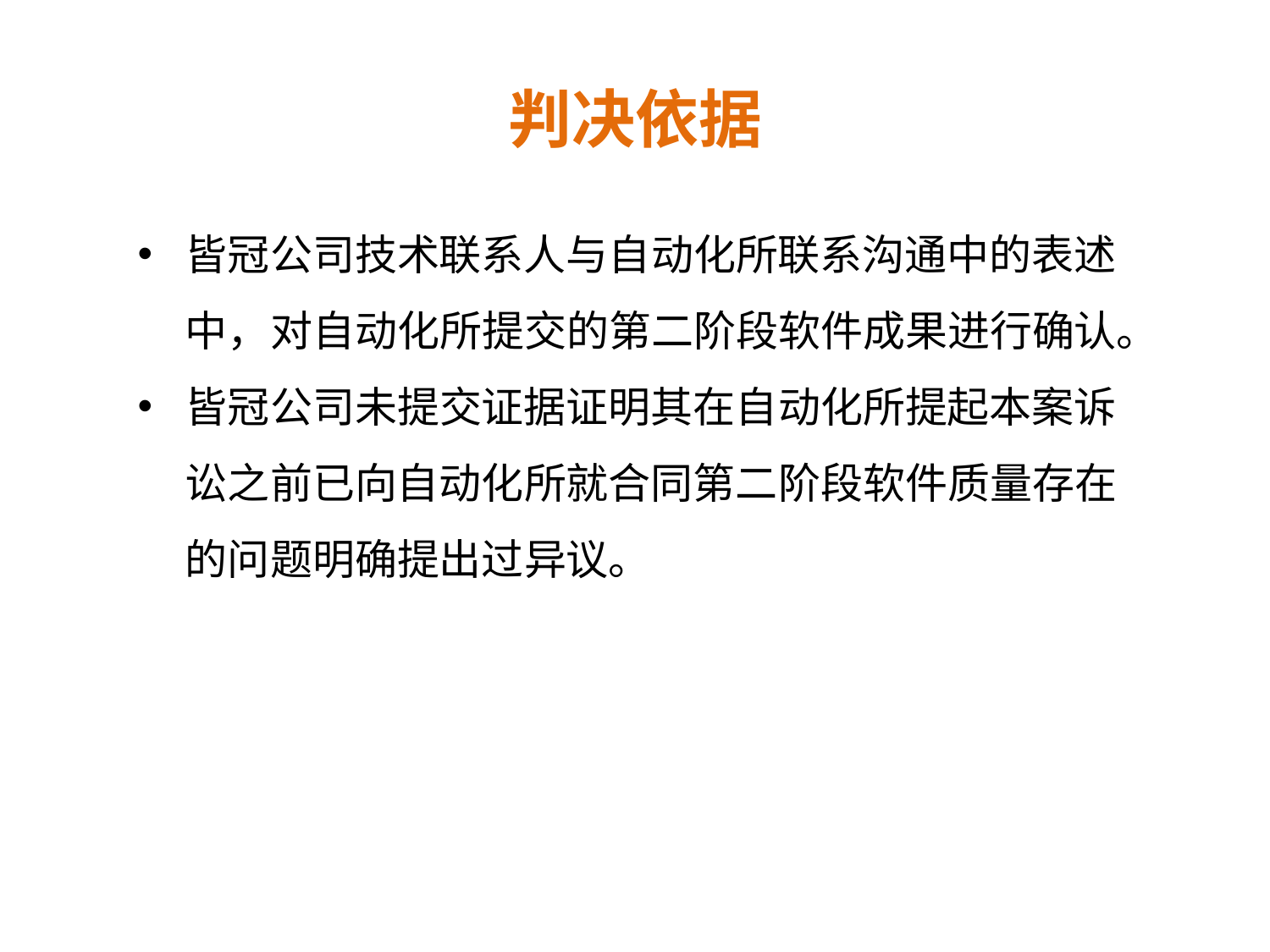

# 判决依据
皆冠公司技术联系人与自动化所联系沟通中的表述中，对自动化所提交的第二阶段软件成果进行确认。
皆冠公司未提交证据证明其在自动化所提起本案诉讼之前已向自动化所就合同第二阶段软件质量存在的问题明确提出过异议。